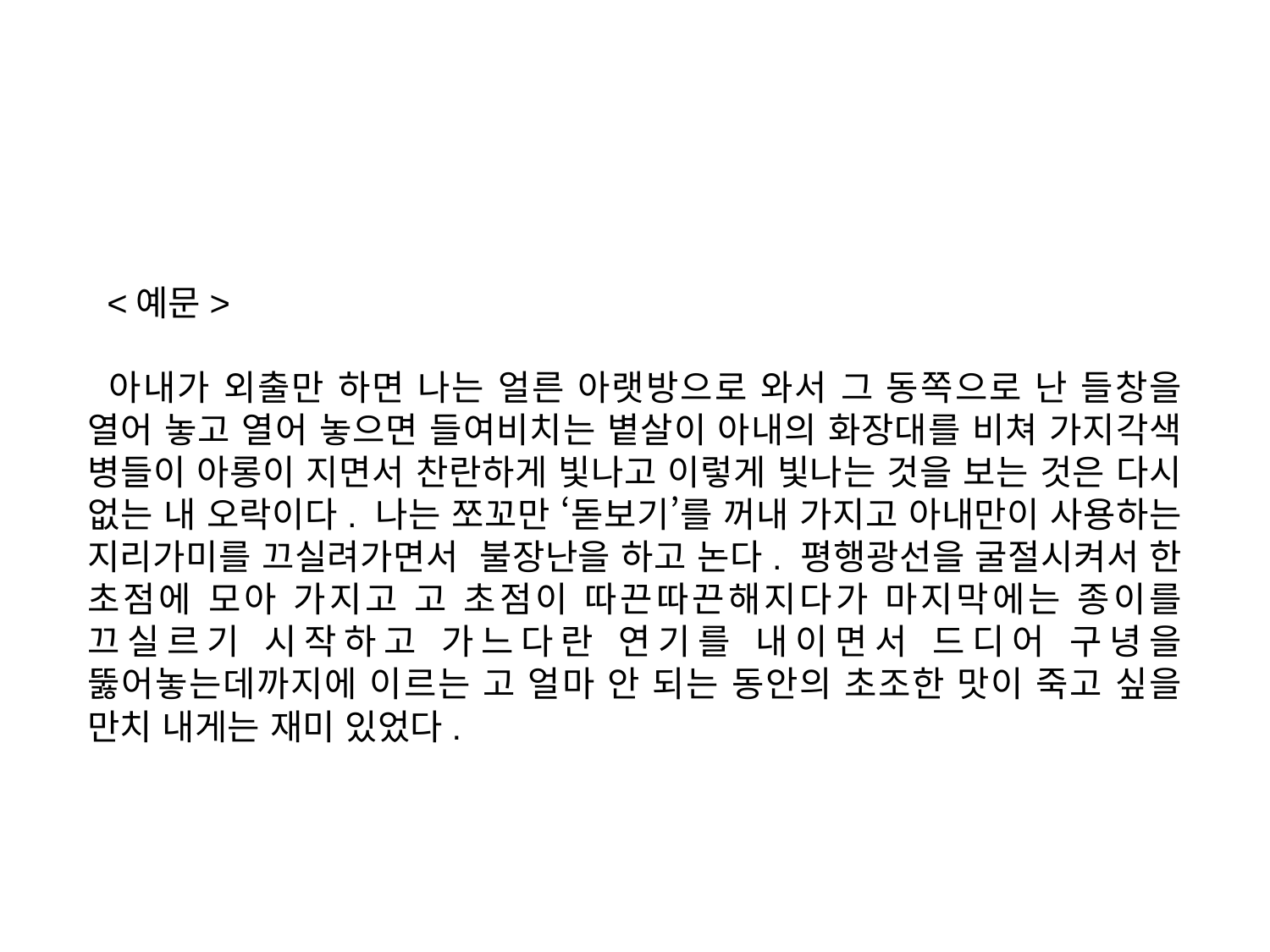

<예문>

 아내가 외출만 하면 나는 얼른 아랫방으로 와서 그 동쪽으로 난 들창을 열어 놓고 열어 놓으면 들여비치는 볕살이 아내의 화장대를 비쳐 가지각색 병들이 아롱이 지면서 찬란하게 빛나고 이렇게 빛나는 것을 보는 것은 다시 없는 내 오락이다. 나는 쪼꼬만 ‘돋보기’를 꺼내 가지고 아내만이 사용하는 지리가미를 끄실려가면서  불장난을 하고 논다. 평행광선을 굴절시켜서 한 초점에 모아 가지고 고 초점이 따끈따끈해지다가 마지막에는 종이를 끄실르기 시작하고 가느다란 연기를 내이면서 드디어 구녕을 뚫어놓는데까지에 이르는 고 얼마 안 되는 동안의 초조한 맛이 죽고 싶을 만치 내게는 재미 있었다.